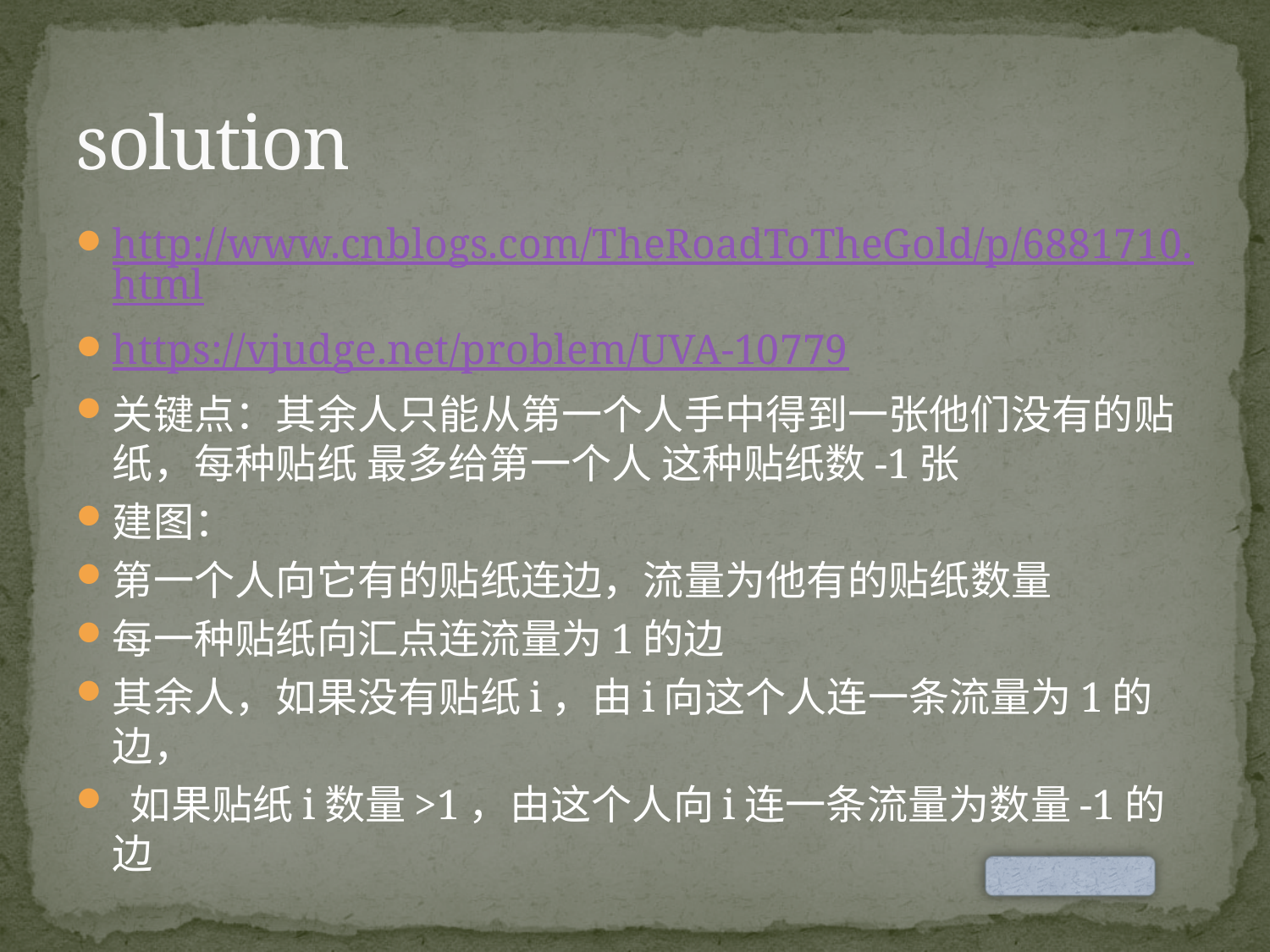

# solution
http://www.cnblogs.com/TheRoadToTheGold/p/6881710.html
https://vjudge.net/problem/UVA-10779
关键点：其余人只能从第一个人手中得到一张他们没有的贴纸，每种贴纸 最多给第一个人 这种贴纸数-1张
建图：
第一个人向它有的贴纸连边，流量为他有的贴纸数量
每一种贴纸向汇点连流量为1的边
其余人，如果没有贴纸i，由i向这个人连一条流量为1的边，
 如果贴纸i数量>1，由这个人向i连一条流量为数量-1的边